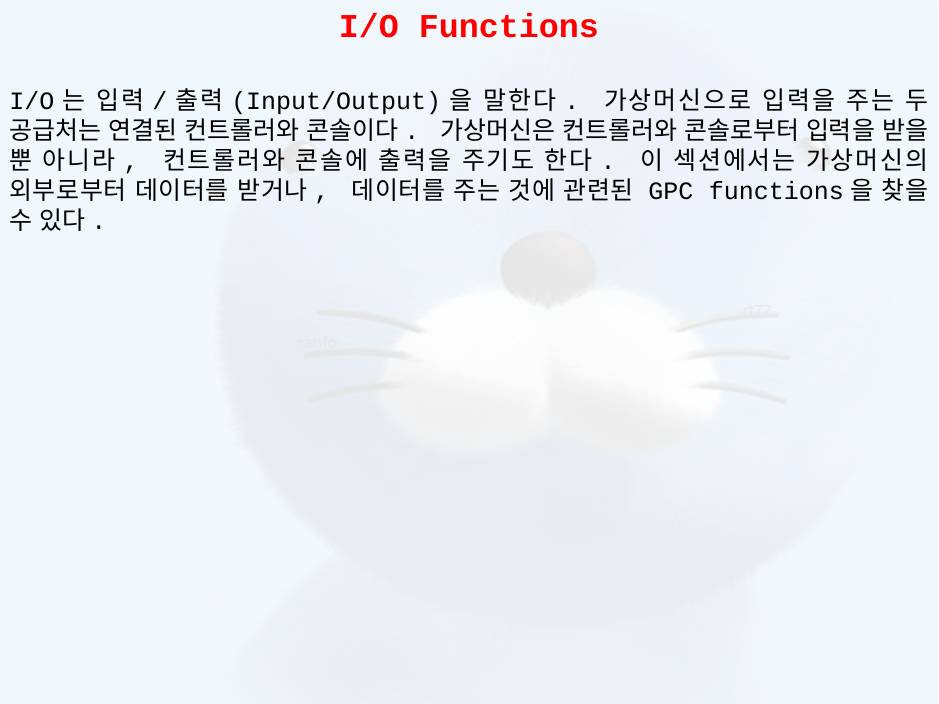

I/O Functions

I/O는 입력/출력(Input/Output)을 말한다. 가상머신으로 입력을 주는 두 공급처는 연결된 컨트롤러와 콘솔이다. 가상머신은 컨트롤러와 콘솔로부터 입력을 받을 뿐 아니라, 컨트롤러와 콘솔에 출력을 주기도 한다. 이 섹션에서는 가상머신의 외부로부터 데이터를 받거나, 데이터를 주는 것에 관련된 GPC functions을 찾을 수 있다.